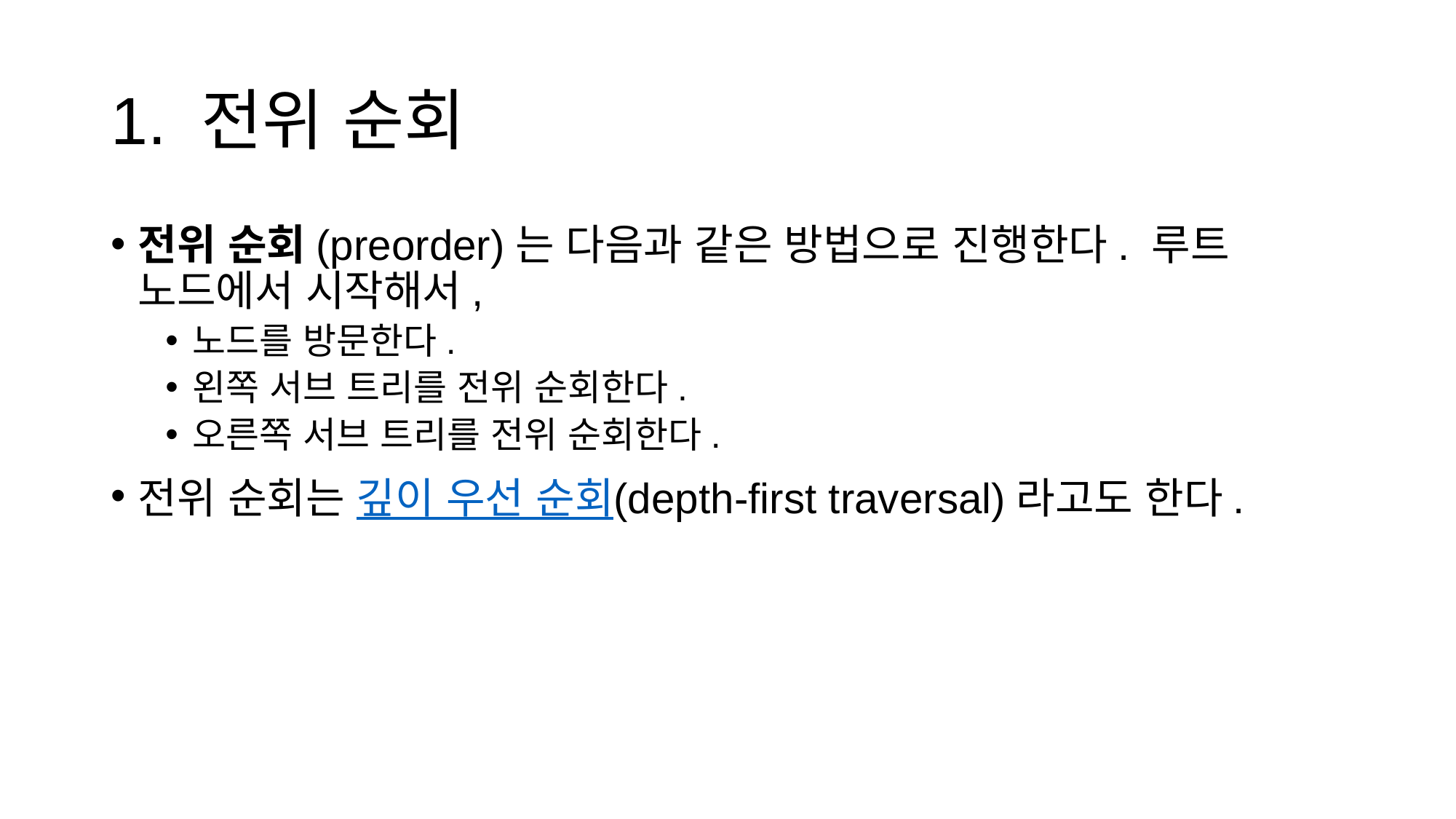

# 1. 전위 순회
전위 순회(preorder)는 다음과 같은 방법으로 진행한다. 루트 노드에서 시작해서,
노드를 방문한다.
왼쪽 서브 트리를 전위 순회한다.
오른쪽 서브 트리를 전위 순회한다.
전위 순회는 깊이 우선 순회(depth-first traversal)라고도 한다.